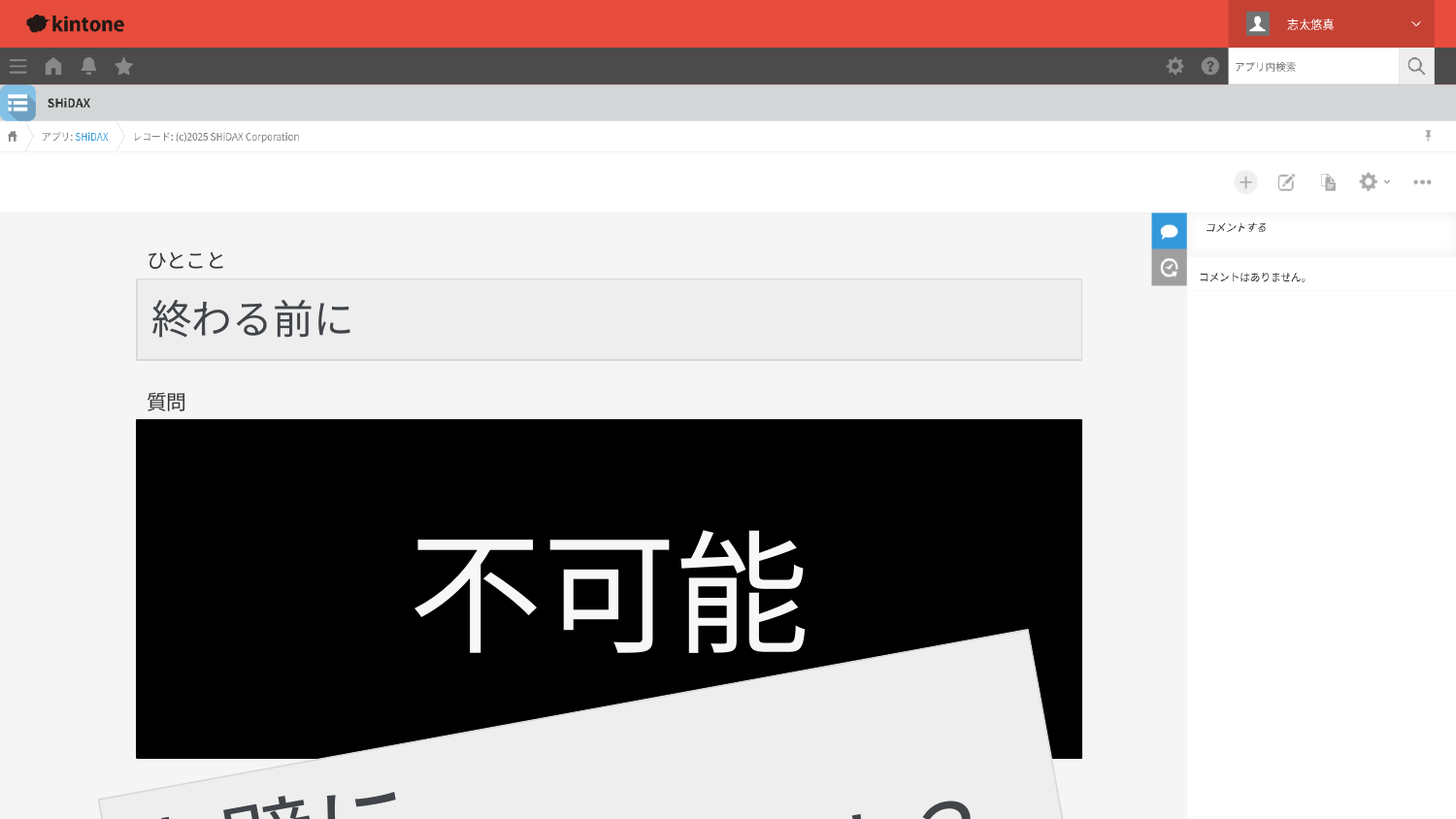

ひとこと
# 終わる前に
質問
不可能
完璧に
使いこなしてます？